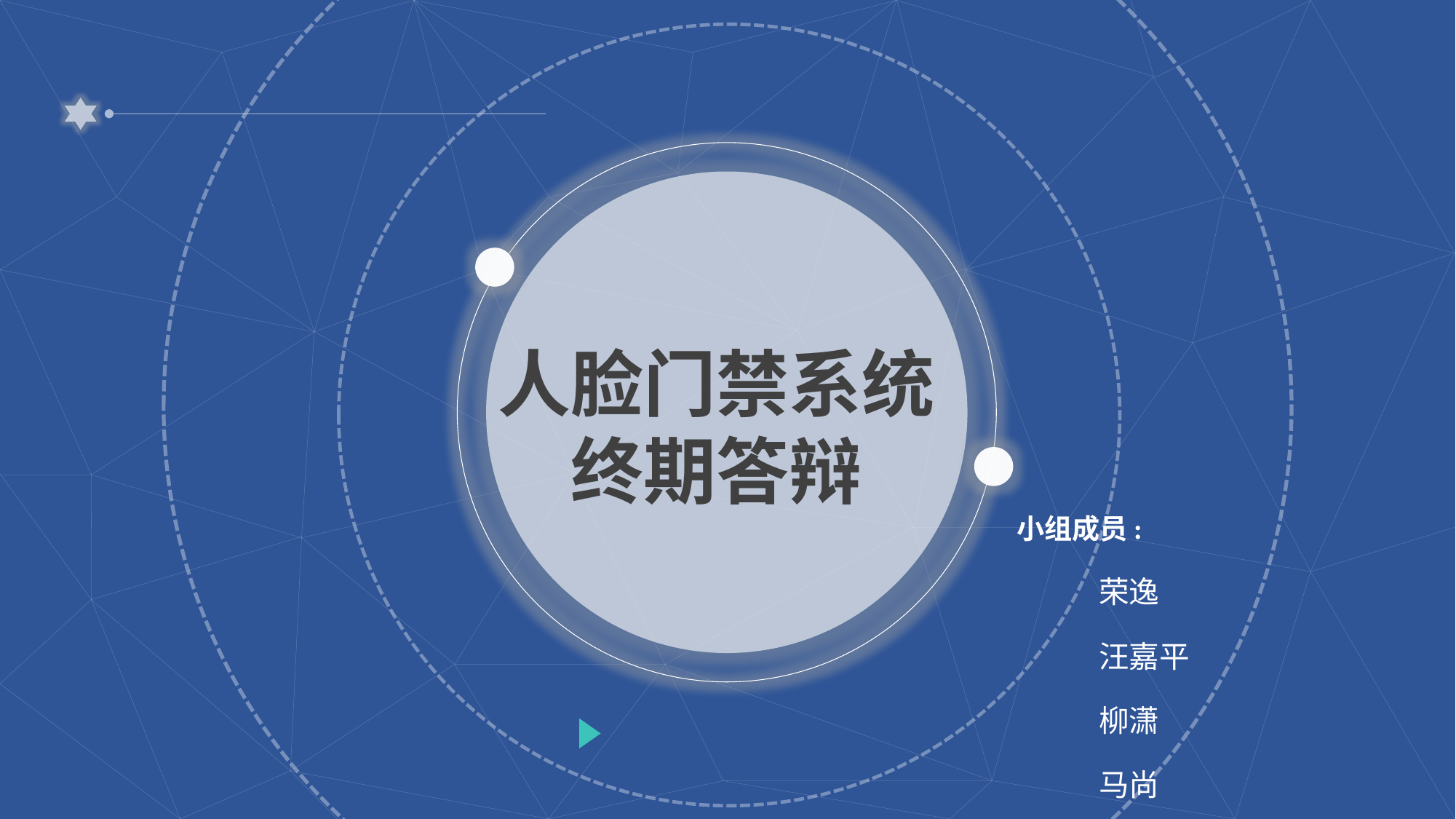

#

人脸门禁系统
终期答辩

 小组成员:
	荣逸
	汪嘉平
	柳潇
	马尚